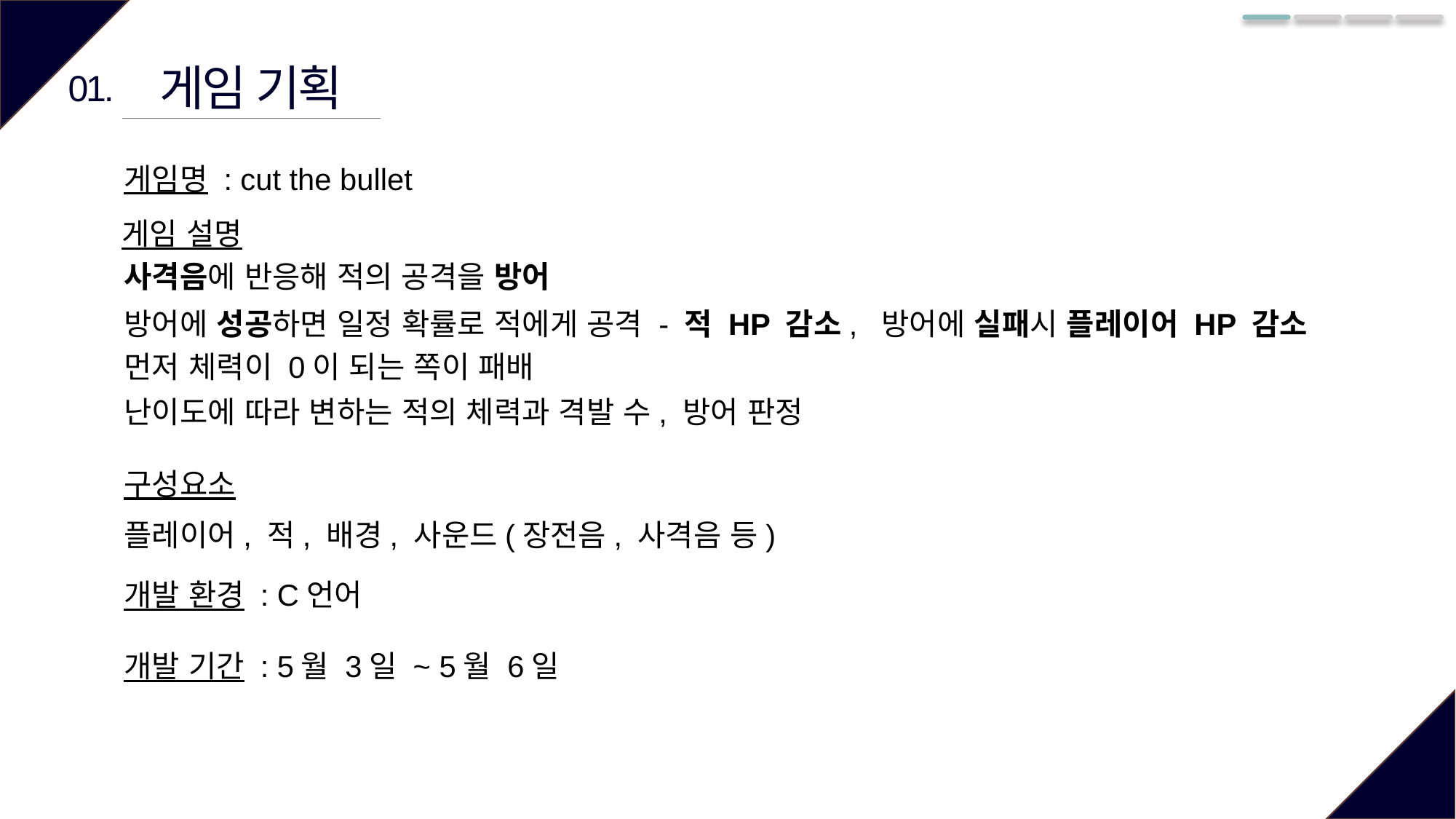

게임 기획
01.
게임명 : cut the bullet
게임 설명
사격음에 반응해 적의 공격을 방어
방어에 성공하면 일정 확률로 적에게 공격 - 적 HP 감소,  방어에 실패시 플레이어 HP 감소
먼저 체력이 0이 되는 쪽이 패배
난이도에 따라 변하는 적의 체력과 격발 수, 방어 판정
구성요소
플레이어, 적, 배경, 사운드(장전음, 사격음 등)
개발 환경 : C언어
개발 기간 : 5월 3일 ~ 5월 6일